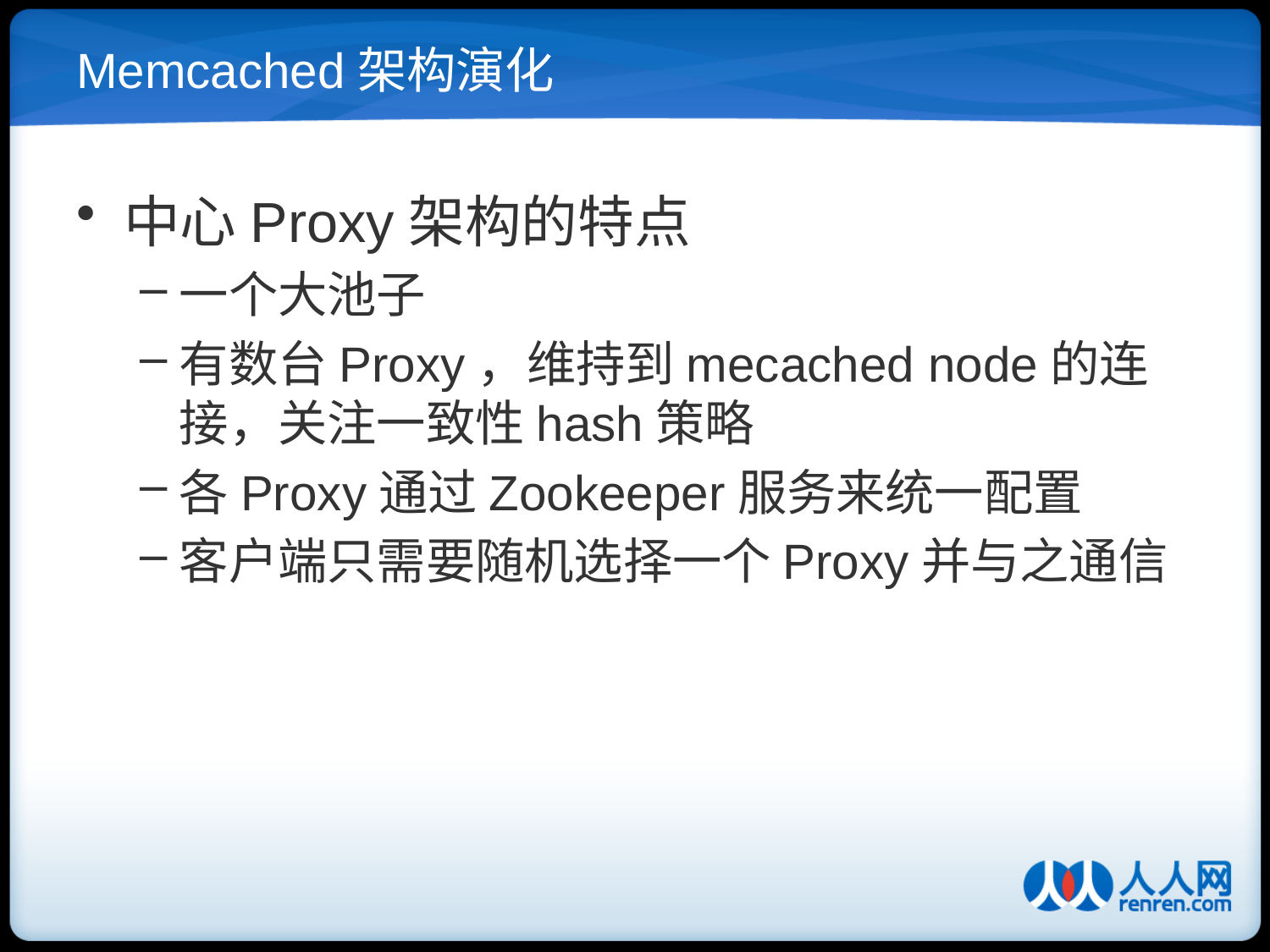

# Memcached架构演化
中心Proxy架构的特点
一个大池子
有数台Proxy，维持到mecached node的连接，关注一致性hash策略
各Proxy通过Zookeeper服务来统一配置
客户端只需要随机选择一个Proxy并与之通信